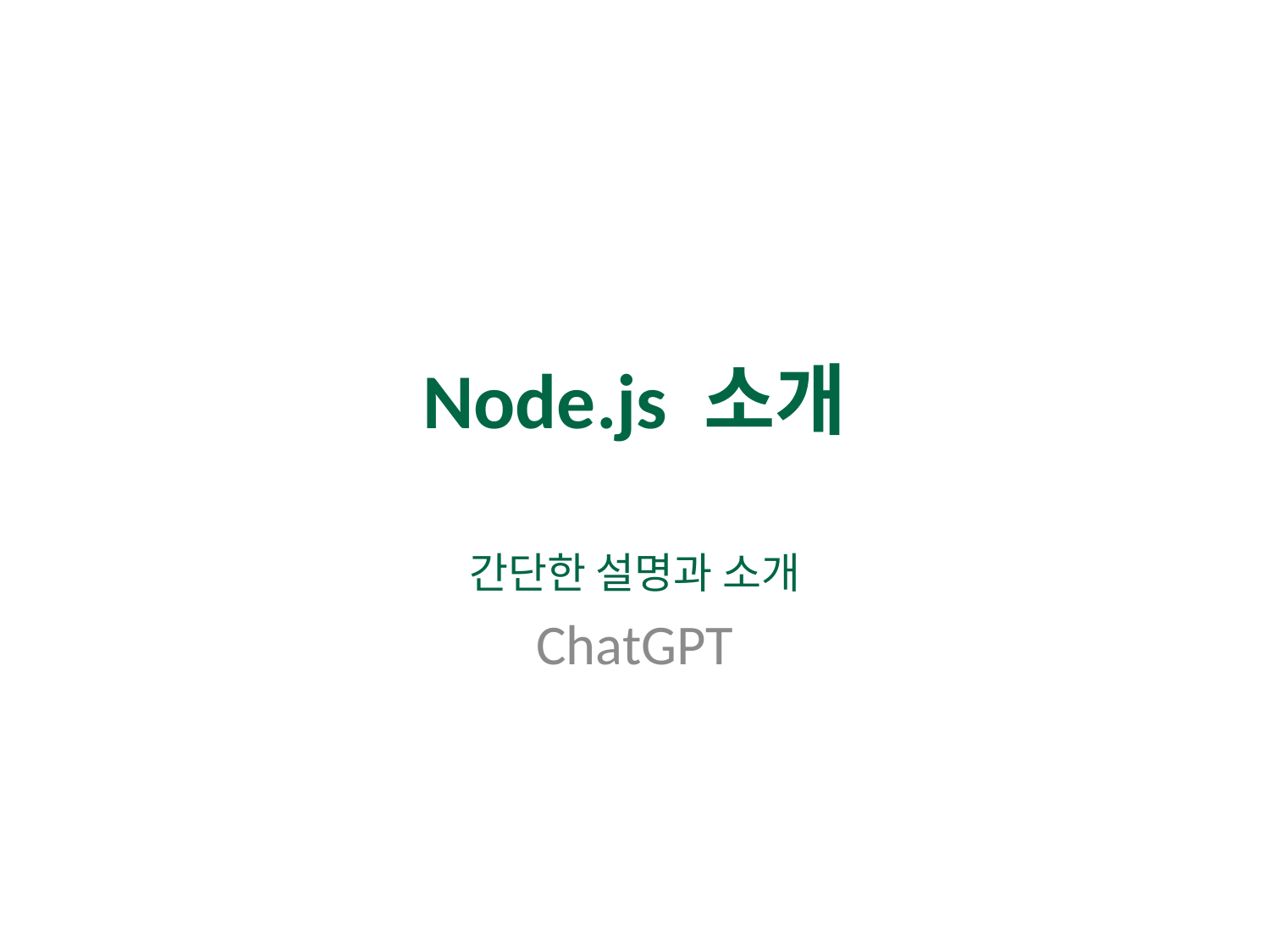

# Node.js 소개
간단한 설명과 소개
ChatGPT